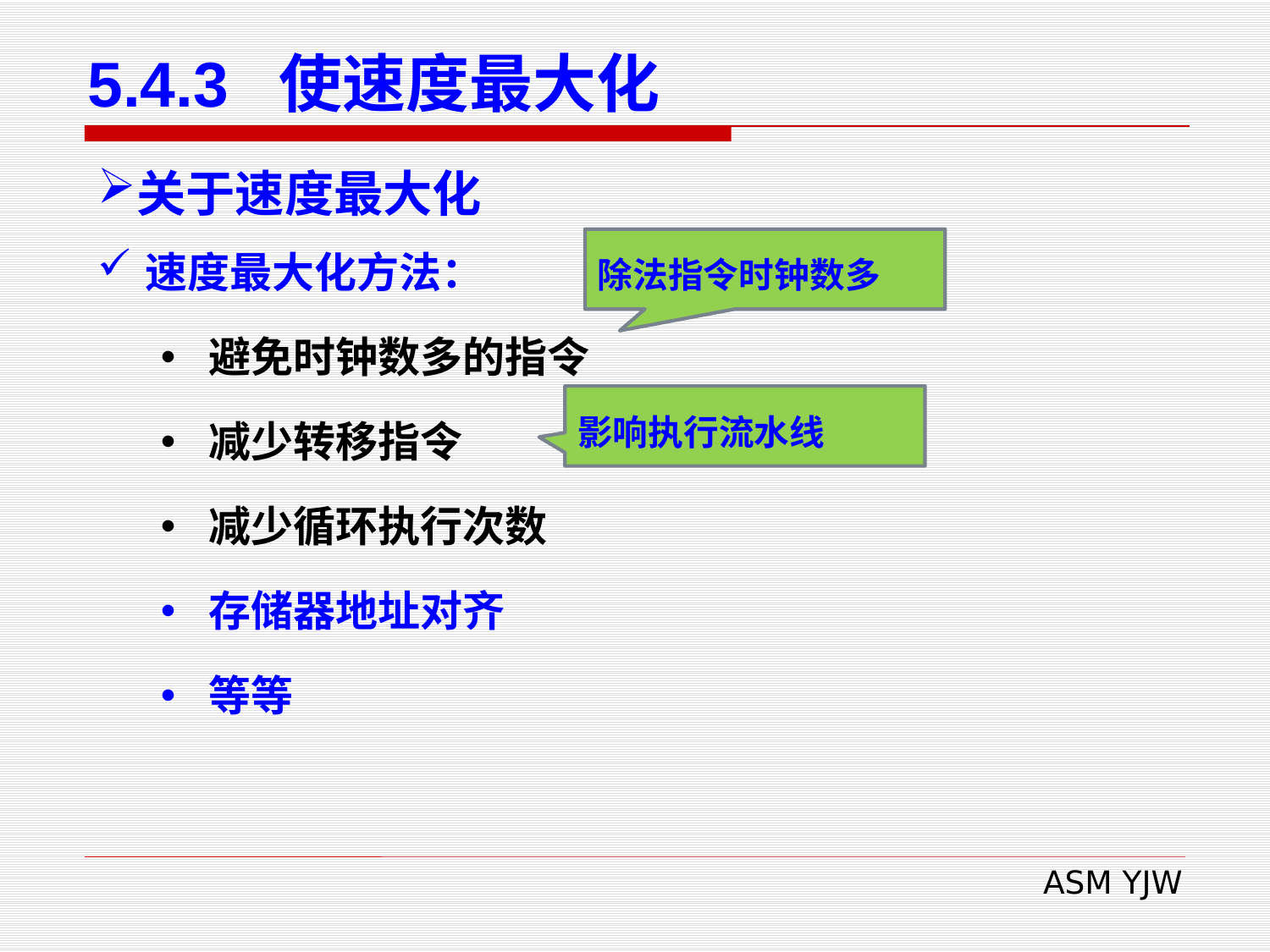

# 5.4.3  使速度最大化
关于速度最大化
速度最大化方法：
避免时钟数多的指令
减少转移指令
减少循环执行次数
存储器地址对齐
等等
除法指令时钟数多
影响执行流水线